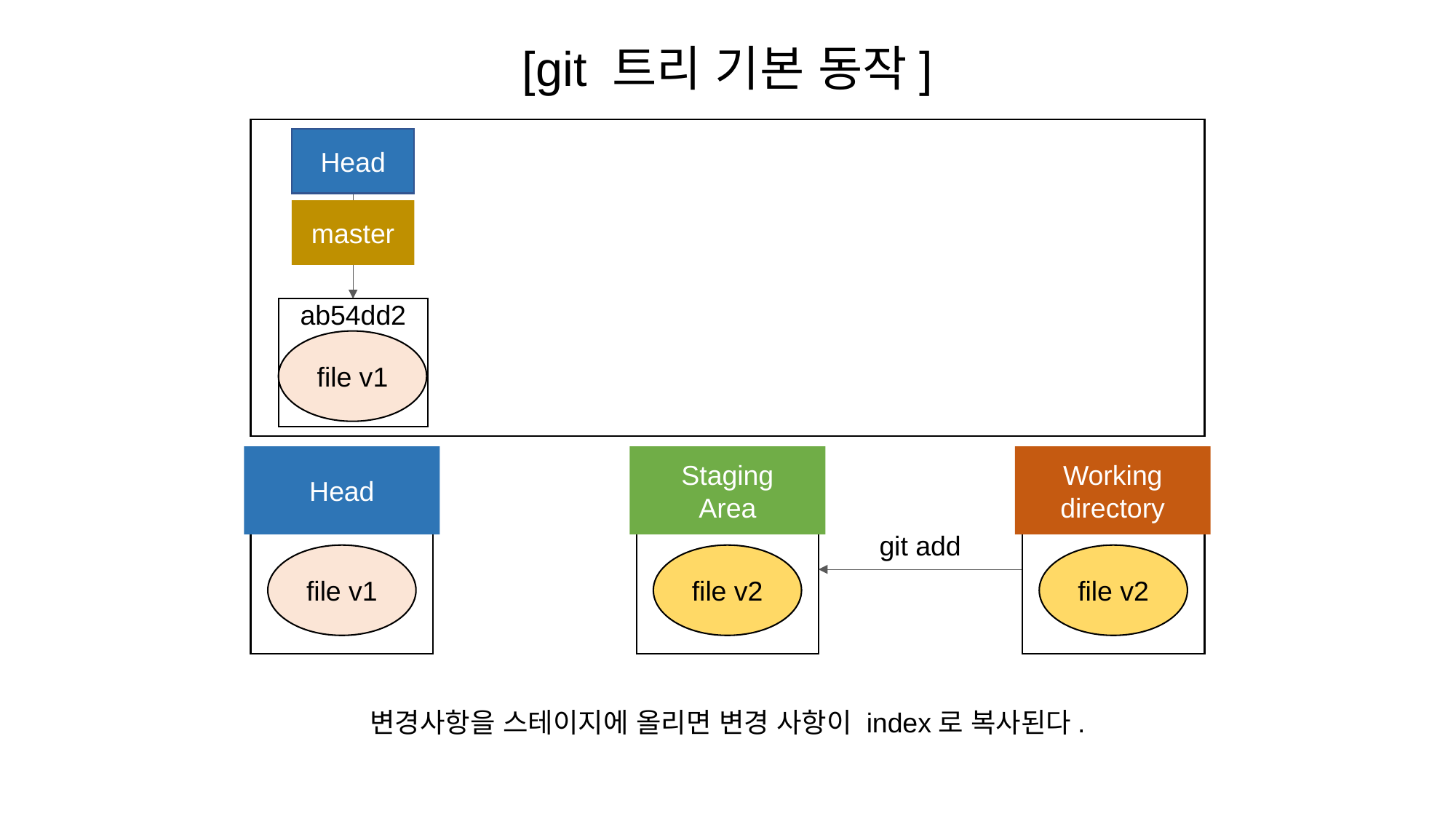

[git 트리 기본 동작]

Head
master
ab54dd2

file v1
Head
Staging
Area
Working
directory

git add
file v1
file v2
file v2
변경사항을 스테이지에 올리면 변경 사항이 index로 복사된다.